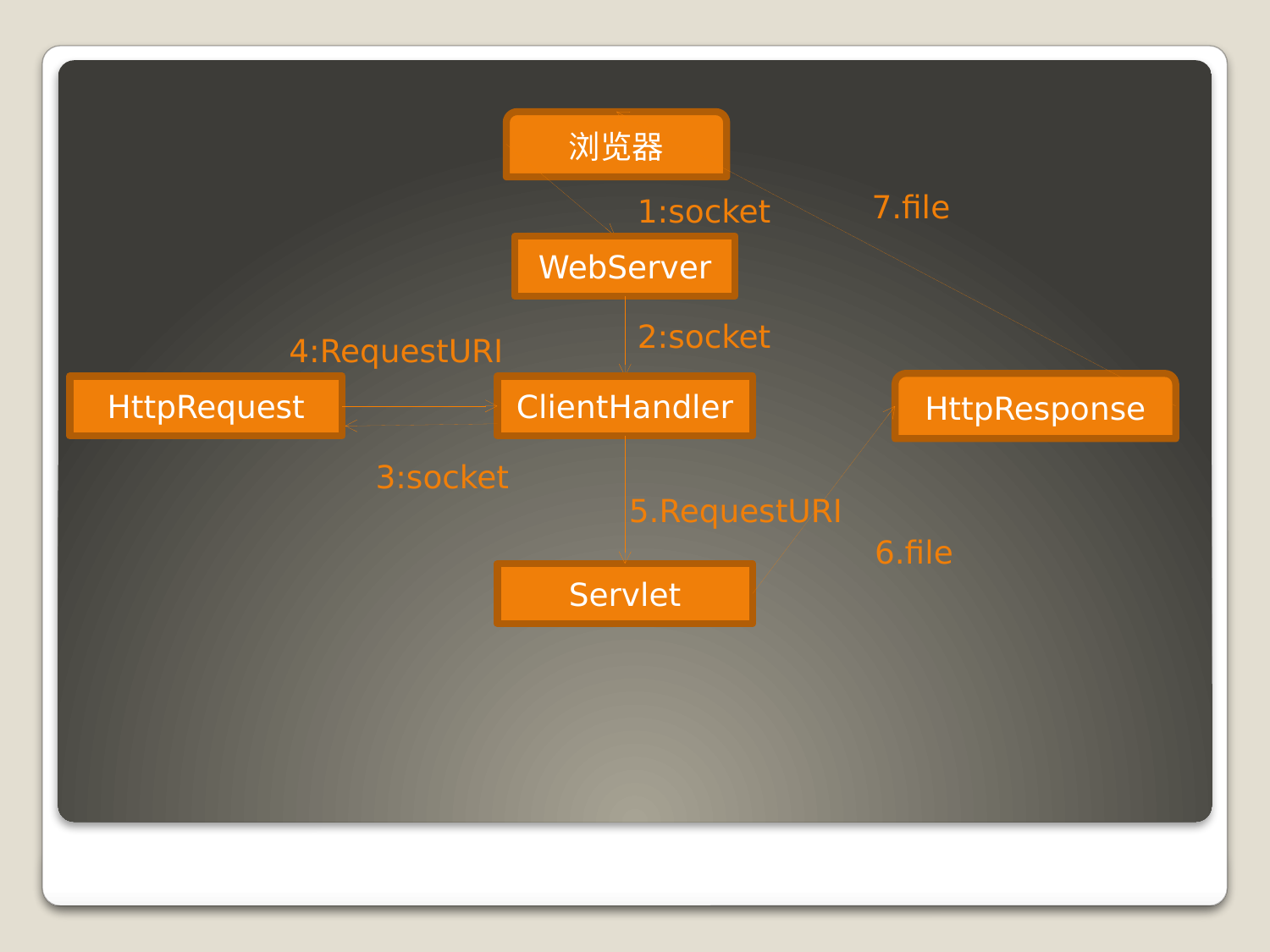

浏览器
7.file
1:socket
WebServer
2:socket
4:RequestURI
HttpResponse
HttpRequest
ClientHandler
3:socket
5.RequestURI
6.file
Servlet
#